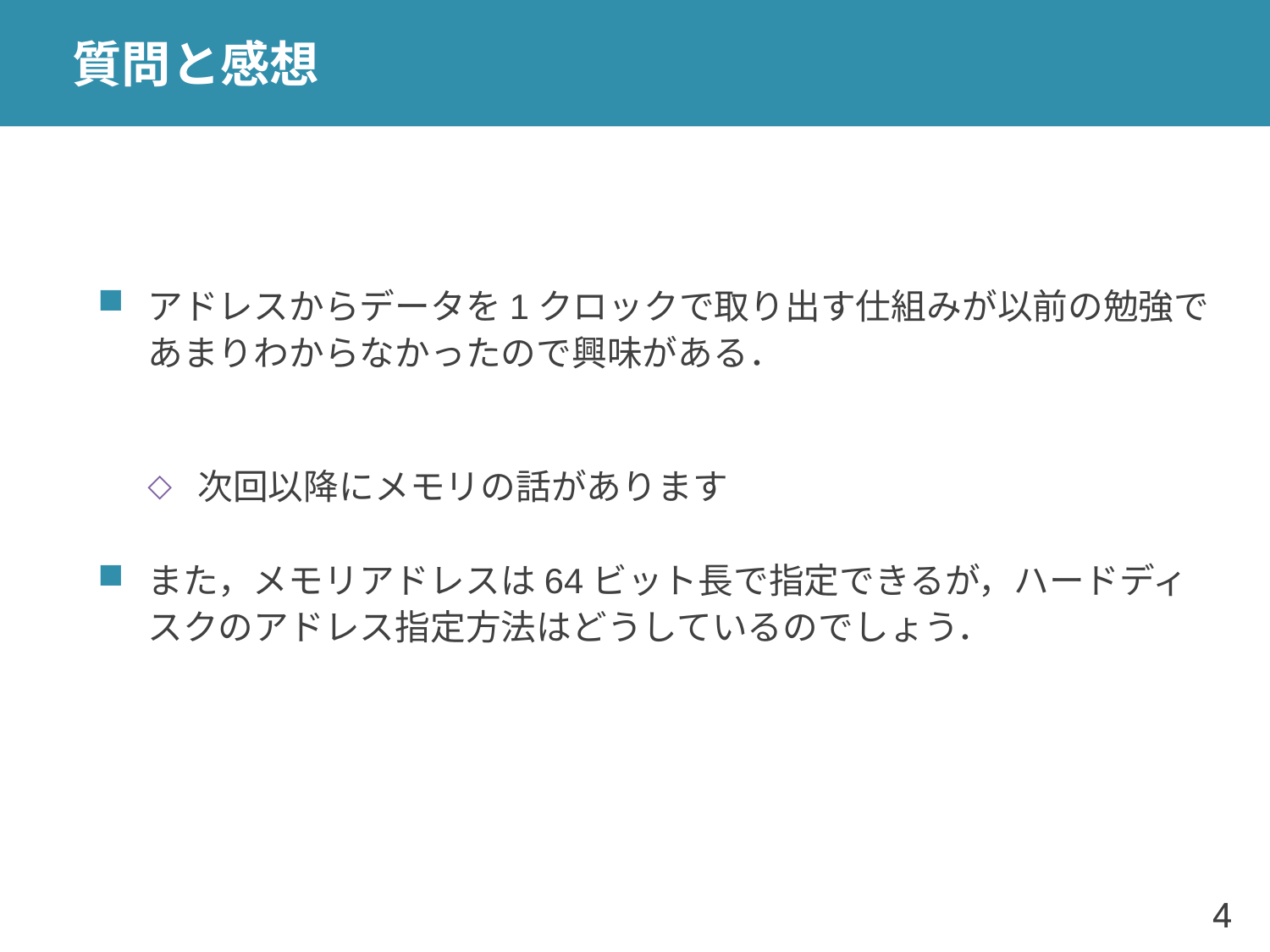

# 質問と感想
アドレスからデータを1クロックで取り出す仕組みが以前の勉強であまりわからなかったので興味がある．

次回以降にメモリの話があります
また，メモリアドレスは64ビット長で指定できるが，ハードディスクのアドレス指定方法はどうしているのでしょう．